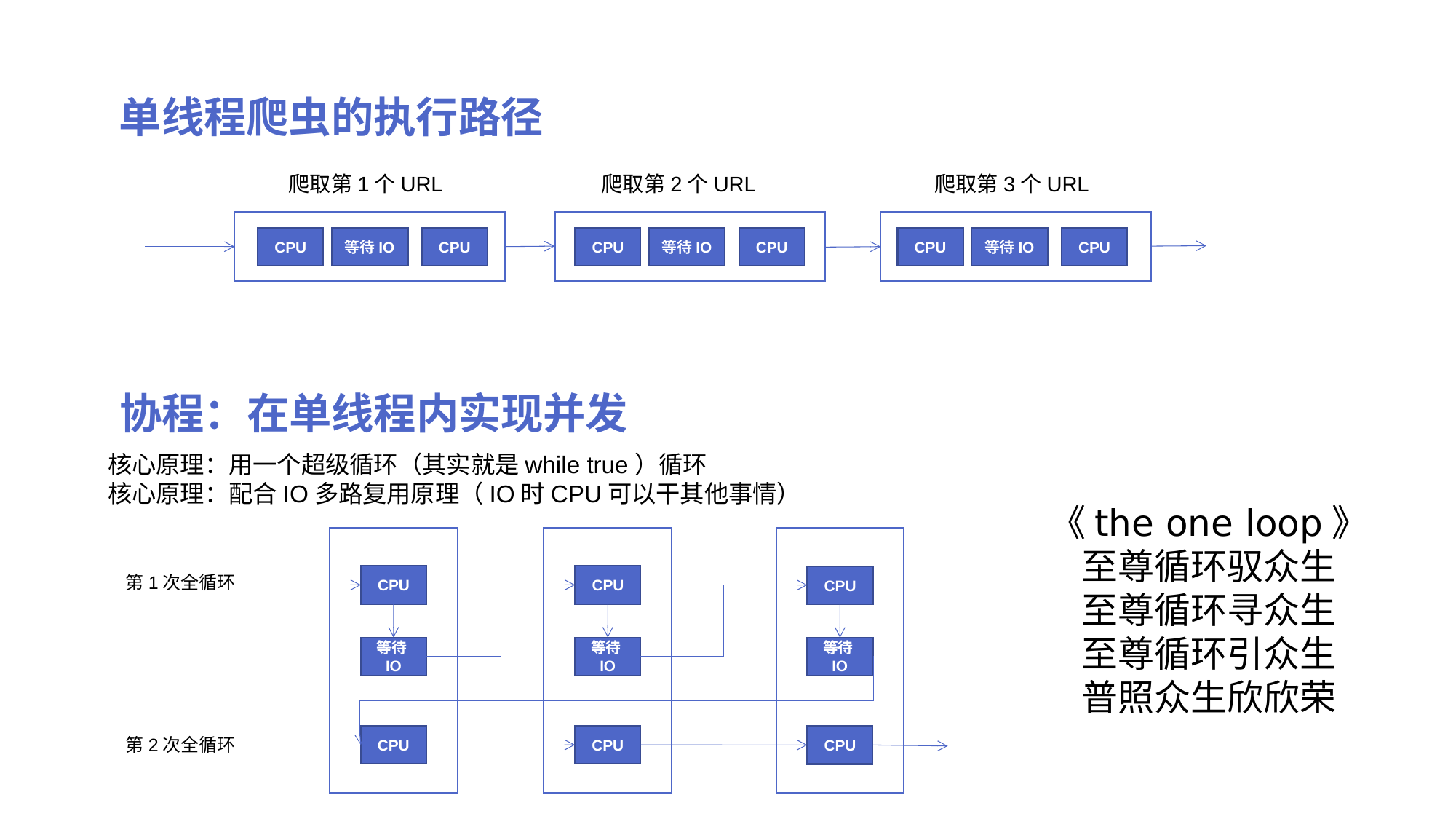

单线程爬虫的执行路径
爬取第1个URL
爬取第2个URL
爬取第3个URL

CPU
CPU
CPU
等待IO
CPU
等待IO
CPU
等待IO
CPU
协程：在单线程内实现并发
核心原理：用一个超级循环（其实就是while true）循环
核心原理：配合IO多路复用原理（IO时CPU可以干其他事情）

第1次全循环
CPU
CPU
CPU
等待IO
等待IO
等待IO
CPU
CPU
CPU
第2次全循环
《the one loop》
至尊循环驭众生
至尊循环寻众生
至尊循环引众生
普照众生欣欣荣